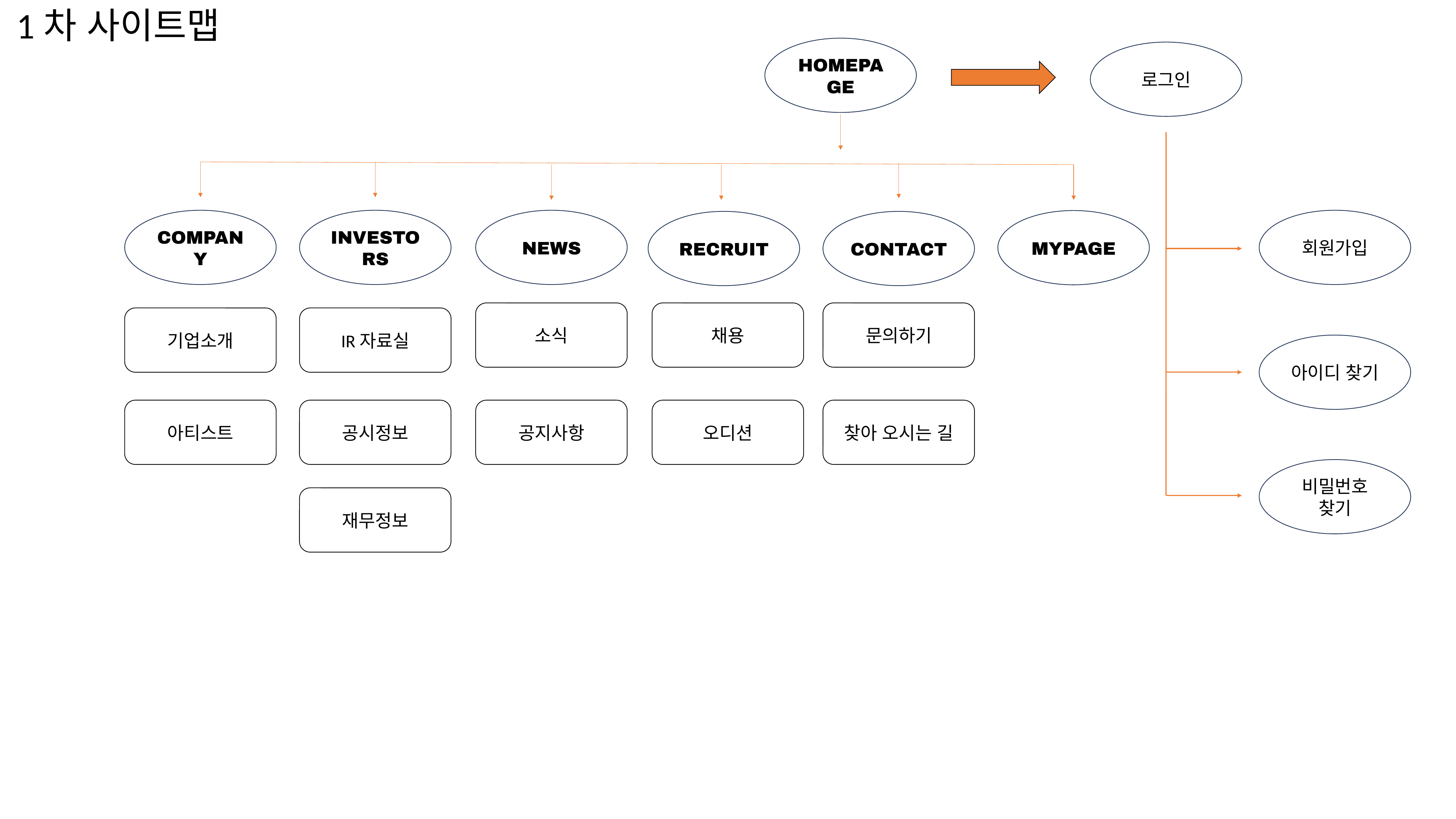

1차 사이트맵
HOMEPAGE
로그인

COMPANY
회원가입
INVESTORS
NEWS
MYPAGE
RECRUIT
CONTACT
소식
채용
문의하기
기업소개
IR자료실
아이디 찾기
아티스트
공시정보
공지사항
오디션
찾아 오시는 길
비밀번호 찾기
재무정보